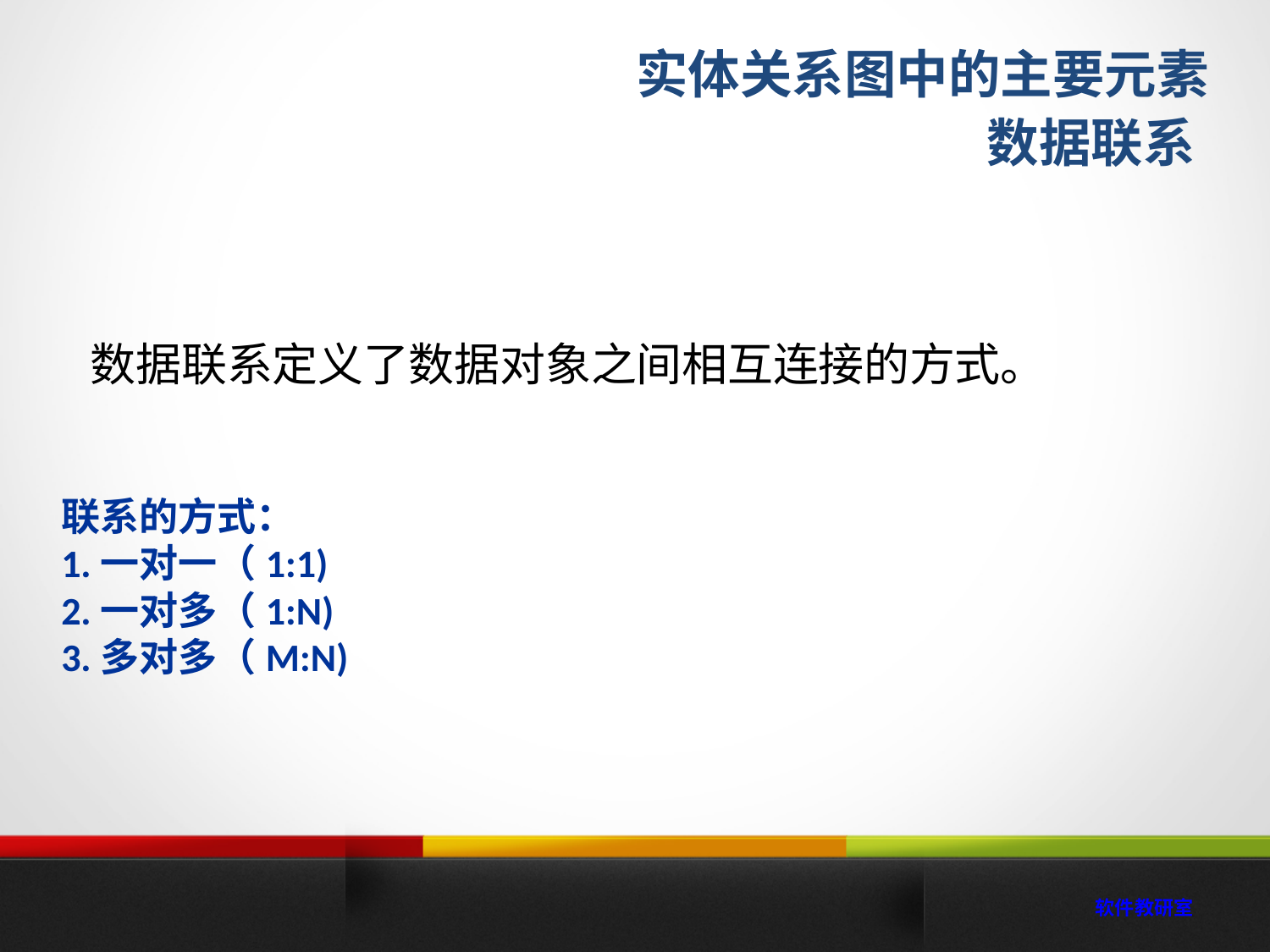

实体关系图中的主要元素数据联系
数据联系定义了数据对象之间相互连接的方式。
联系的方式：
1.一对一（1:1)
2.一对多（1:N)
3.多对多（M:N)

                                     软件教研室